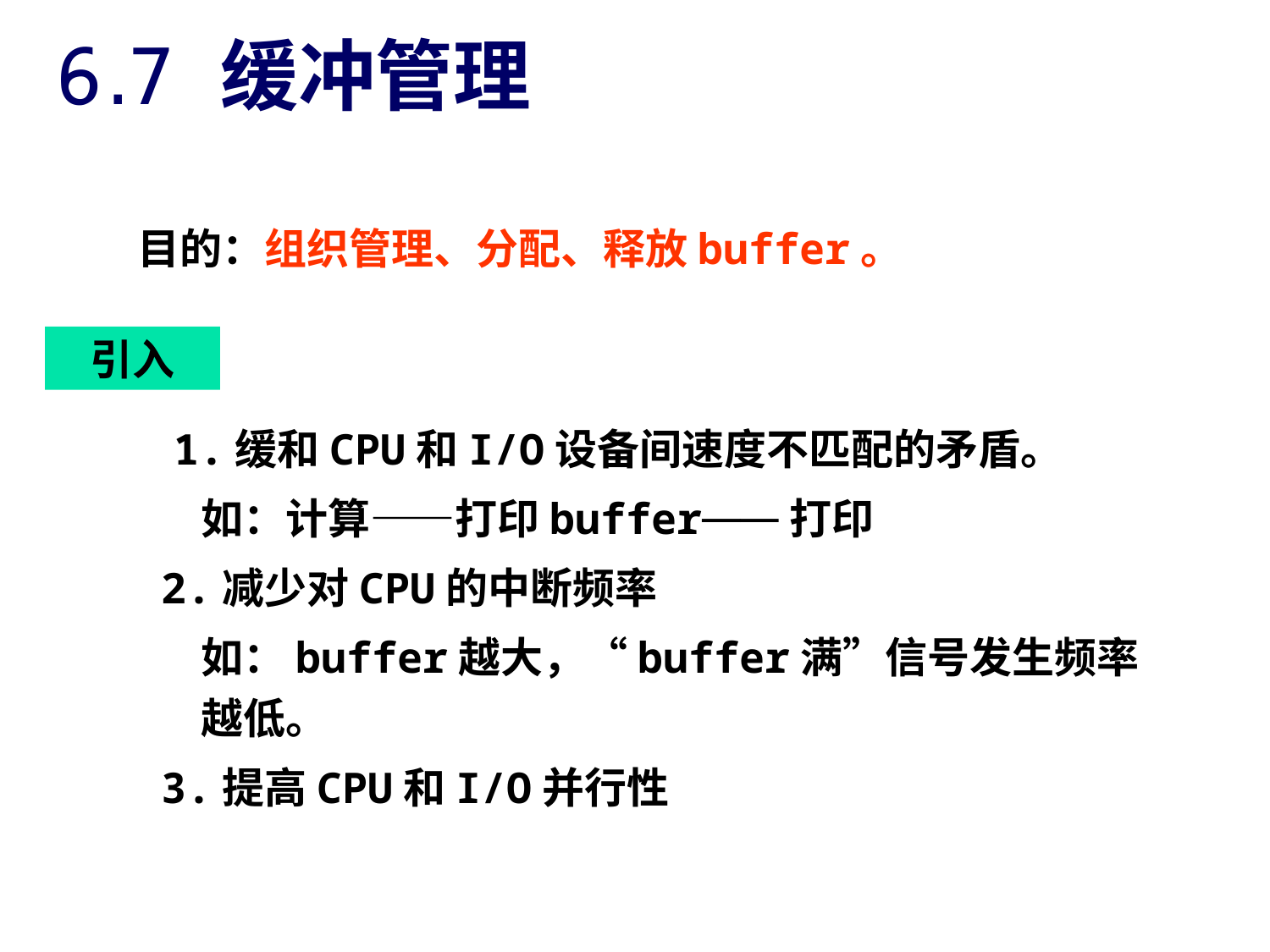

# 6.7 缓冲管理
目的：组织管理、分配、释放buffer。
引入
   1.缓和CPU和I/O设备间速度不匹配的矛盾。
	如：计算——打印buffer——打印
2.减少对CPU的中断频率
	如：buffer越大，“buffer满”信号发生频率越低。
3.提高CPU和I/O并行性